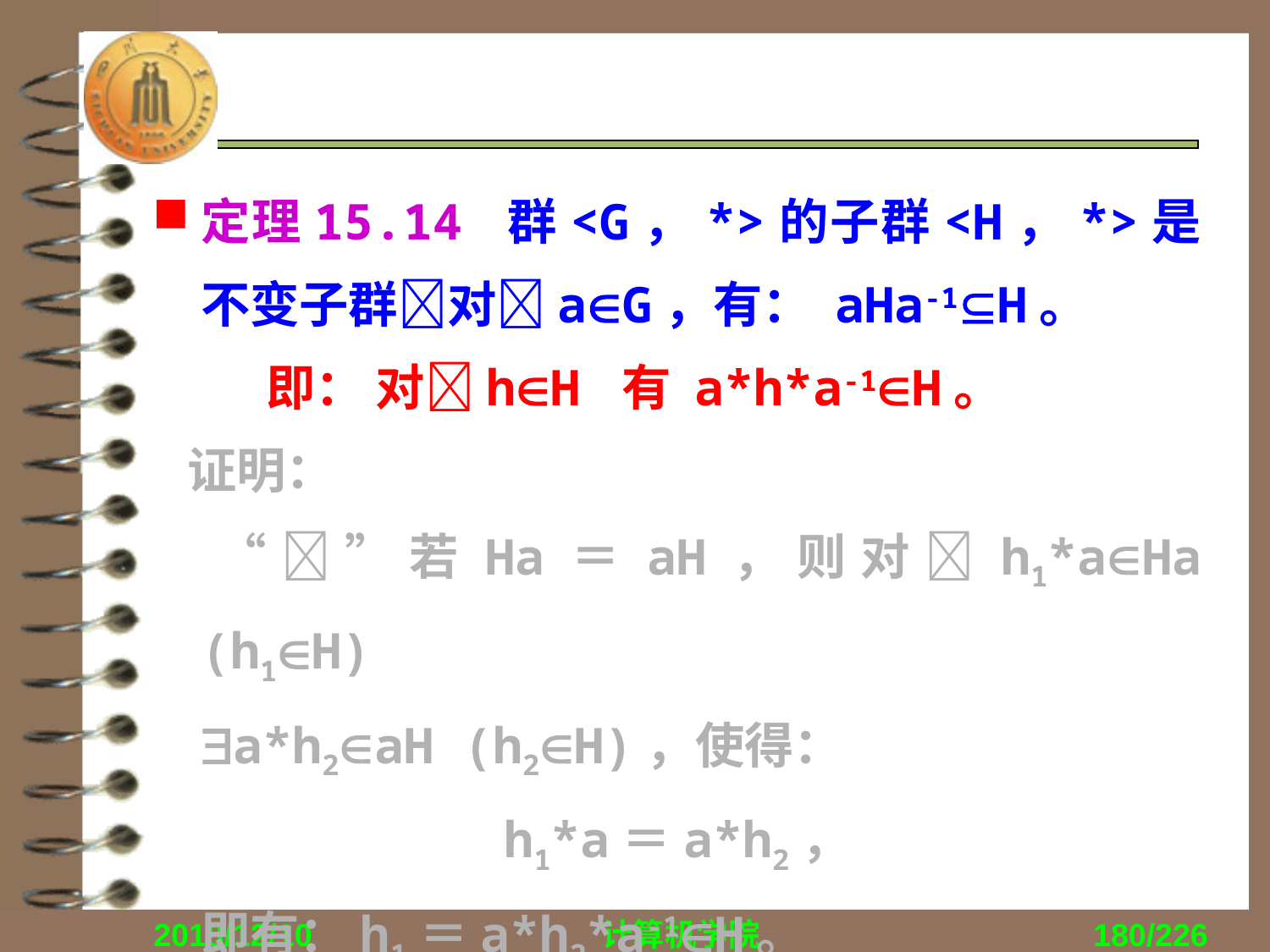

#
定理15.14 群<G，*>的子群<H，*>是不变子群⇔对∀a∈G，有： aHa-1⊆H。
         即： 对∀h∈H 有 a*h*a-1∈H。
  证明：
　“⇒”若Ha＝aH，则对∀h1*a∈Ha (h1∈H)
	∃a*h2∈aH (h2∈H)，使得：
h1*a＝a*h2，
	即有：h1＝a*h2*a-1∈H。
2018/12/10
计算机学院
180/226